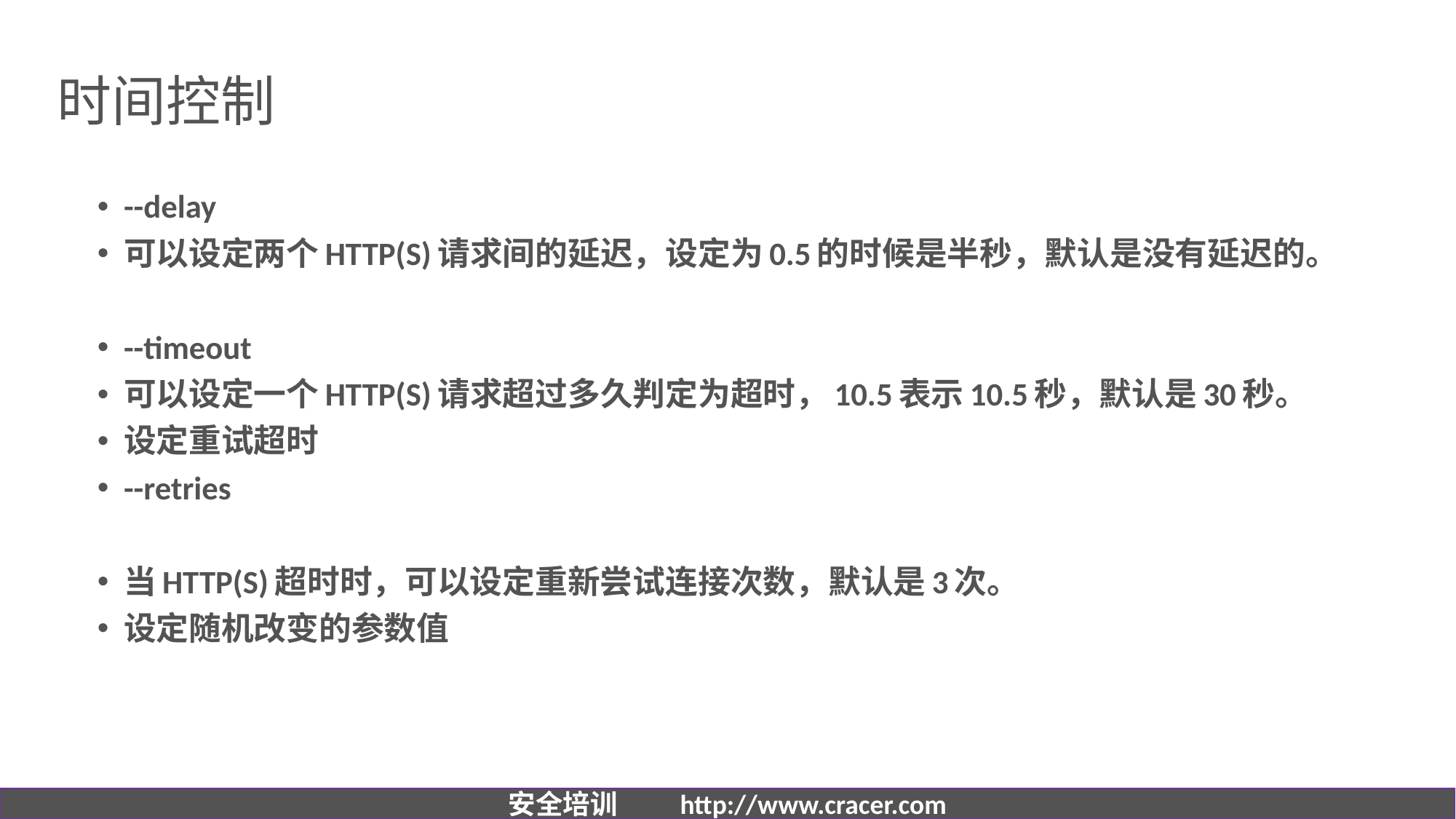

# 时间控制
--delay
可以设定两个HTTP(S)请求间的延迟，设定为0.5的时候是半秒，默认是没有延迟的。

--timeout
可以设定一个HTTP(S)请求超过多久判定为超时，10.5表示10.5秒，默认是30秒。
设定重试超时
--retries

当HTTP(S)超时时，可以设定重新尝试连接次数，默认是3次。
设定随机改变的参数值